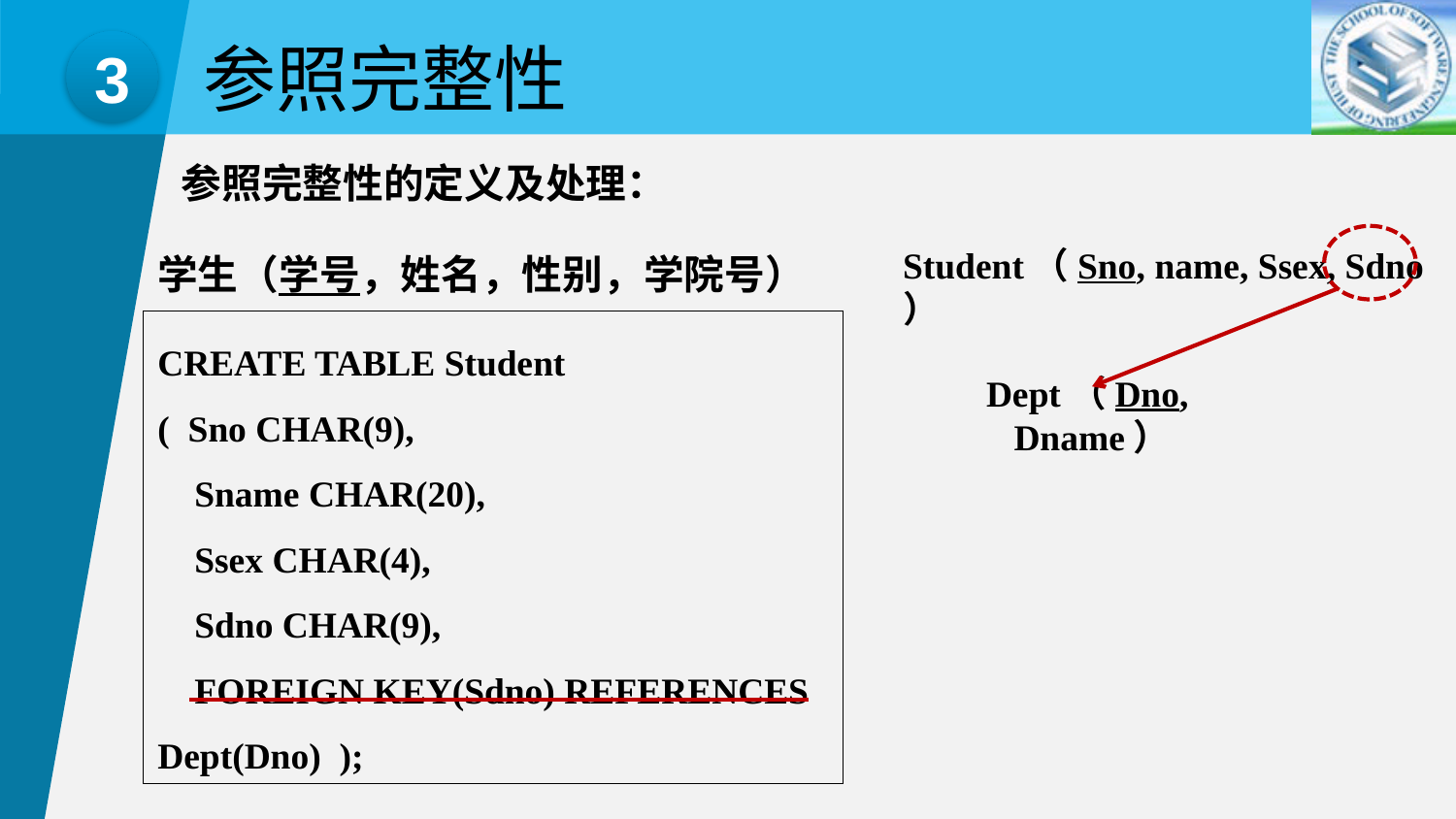

3
参照完整性
参照完整性的定义及处理：

Student（Sno, name, Ssex, Sdno ）
学生（学号，姓名，性别，学院号）
CREATE TABLE Student
(  Sno CHAR(9),
    Sname CHAR(20),
    Ssex CHAR(4),
    Sdno CHAR(9),
    FOREIGN KEY(Sdno) REFERENCES Dept(Dno)  );
Dept（Dno,  Dname）